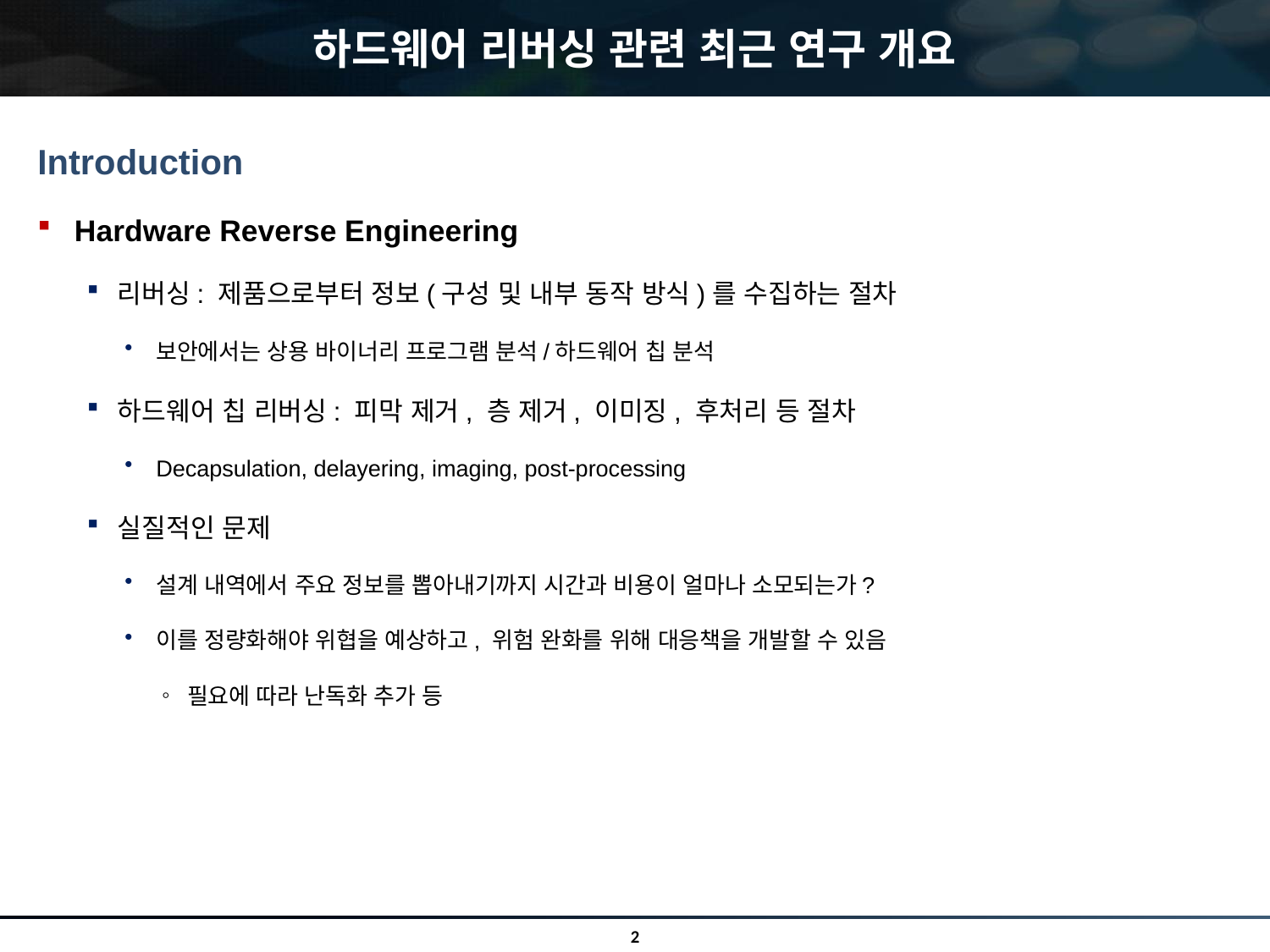

# 하드웨어 리버싱 관련 최근 연구 개요
Introduction
Hardware Reverse Engineering
리버싱: 제품으로부터 정보(구성 및 내부 동작 방식)를 수집하는 절차
보안에서는 상용 바이너리 프로그램 분석/하드웨어 칩 분석
하드웨어 칩 리버싱: 피막 제거, 층 제거, 이미징, 후처리 등 절차
Decapsulation, delayering, imaging, post-processing
실질적인 문제
설계 내역에서 주요 정보를 뽑아내기까지 시간과 비용이 얼마나 소모되는가?
이를 정량화해야 위협을 예상하고, 위험 완화를 위해 대응책을 개발할 수 있음
필요에 따라 난독화 추가 등